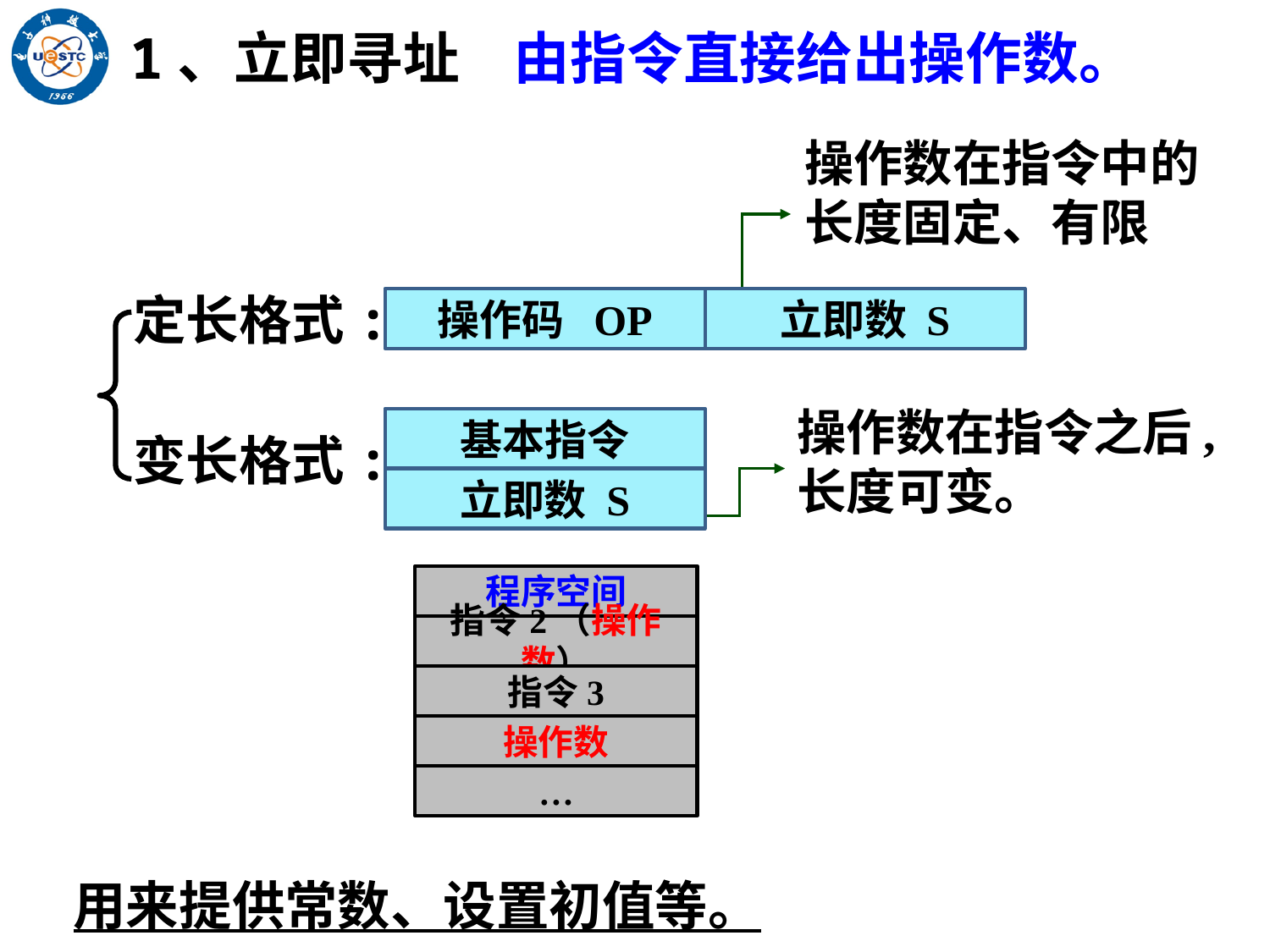

1、立即寻址
 由指令直接给出操作数。
操作数在指令中的长度固定、有限

定长格式:
操作码  OP
立即数 S

操作数在指令之后, 长度可变。
基本指令
立即数 S
变长格式:

程序空间

指令2（操作数）

指令3

操作数

…

用来提供常数、设置初值等。